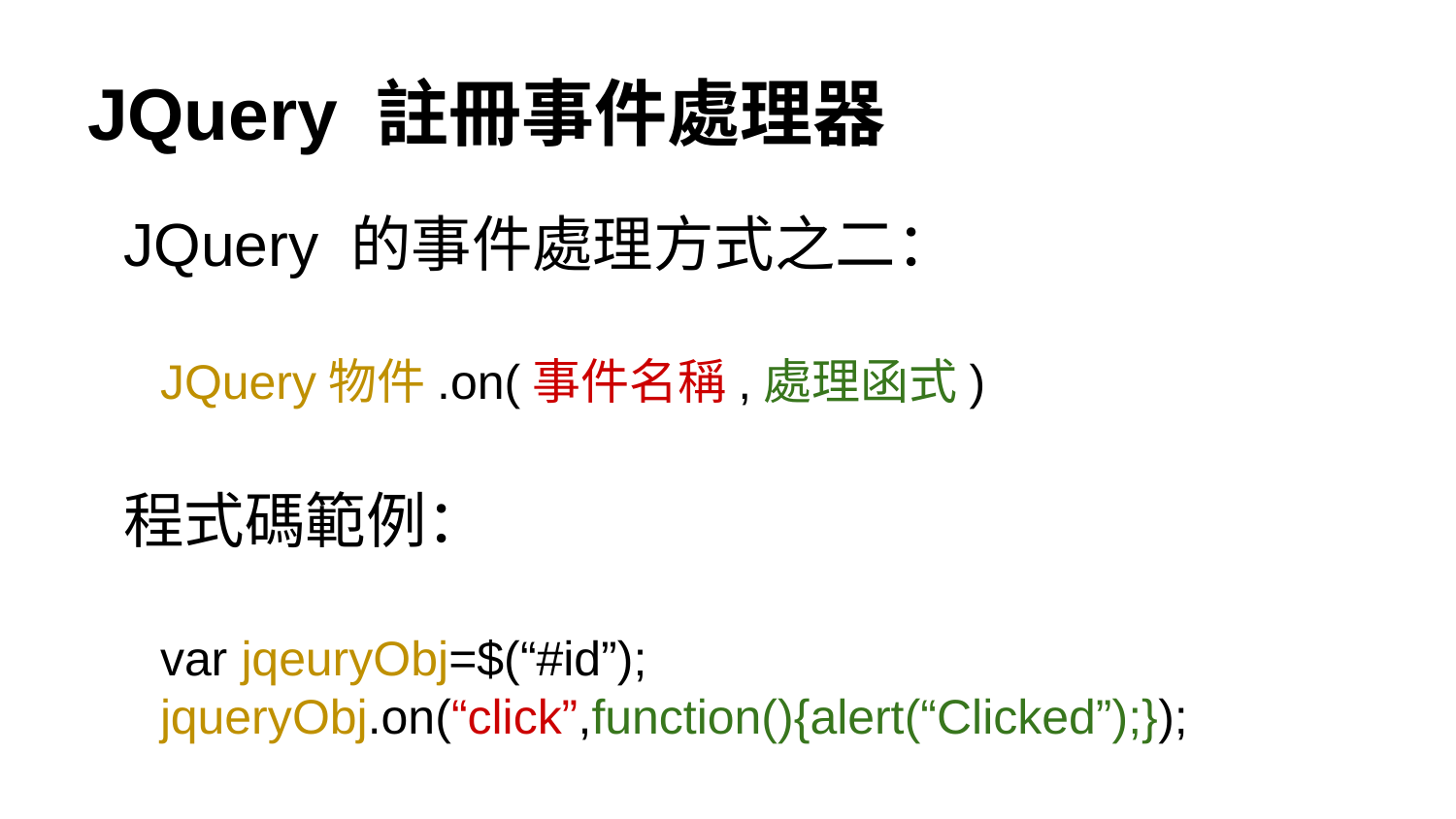

# JQuery 註冊事件處理器
JQuery 的事件處理方式之二：
JQuery物件.on(事件名稱,處理函式)

程式碼範例：
var jqeuryObj=$(“#id”);
jqueryObj.on(“click”,function(){alert(“Clicked”);});